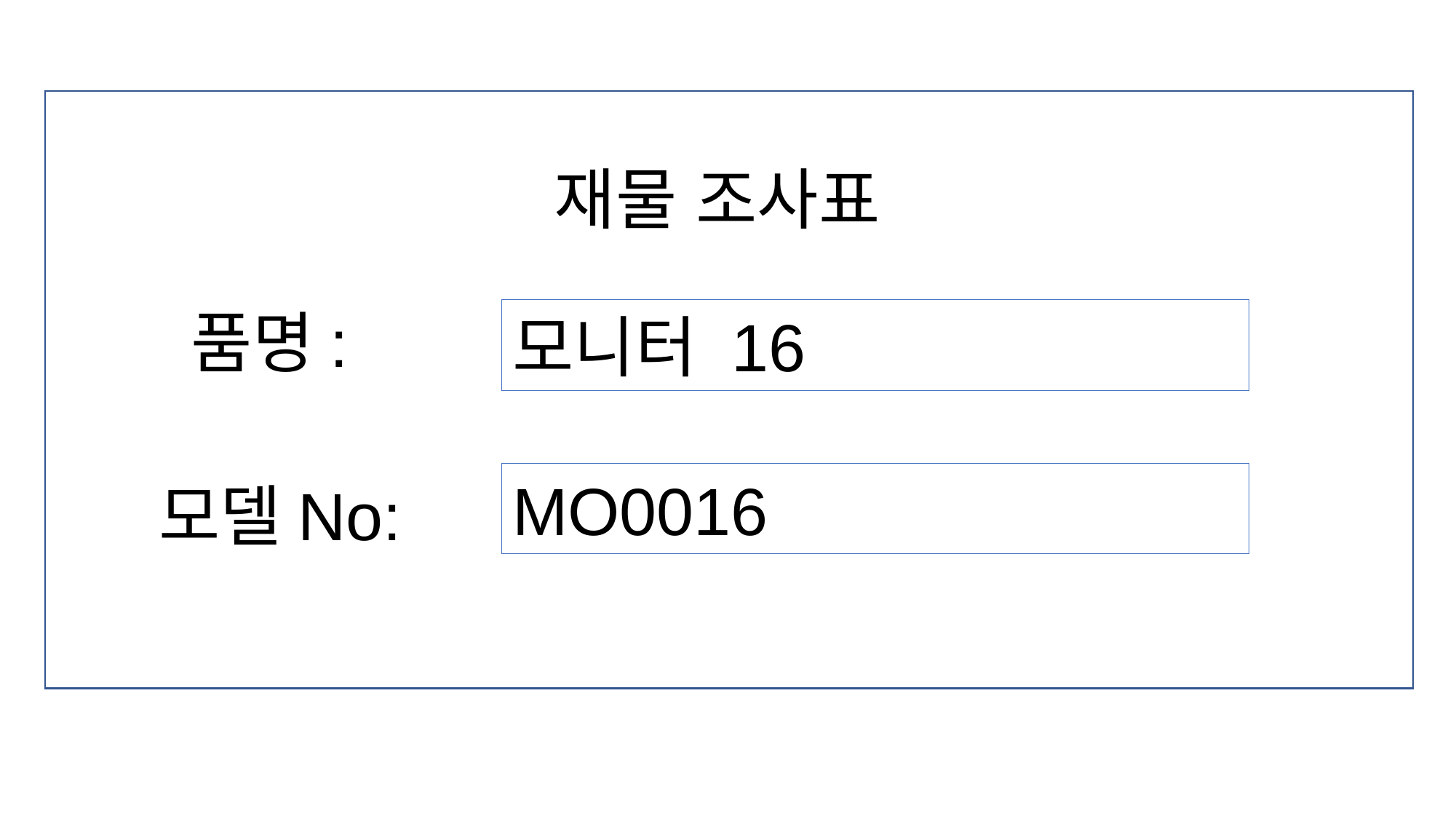

재물 조사표
품명:
모니터 16
MO0016
모델No: